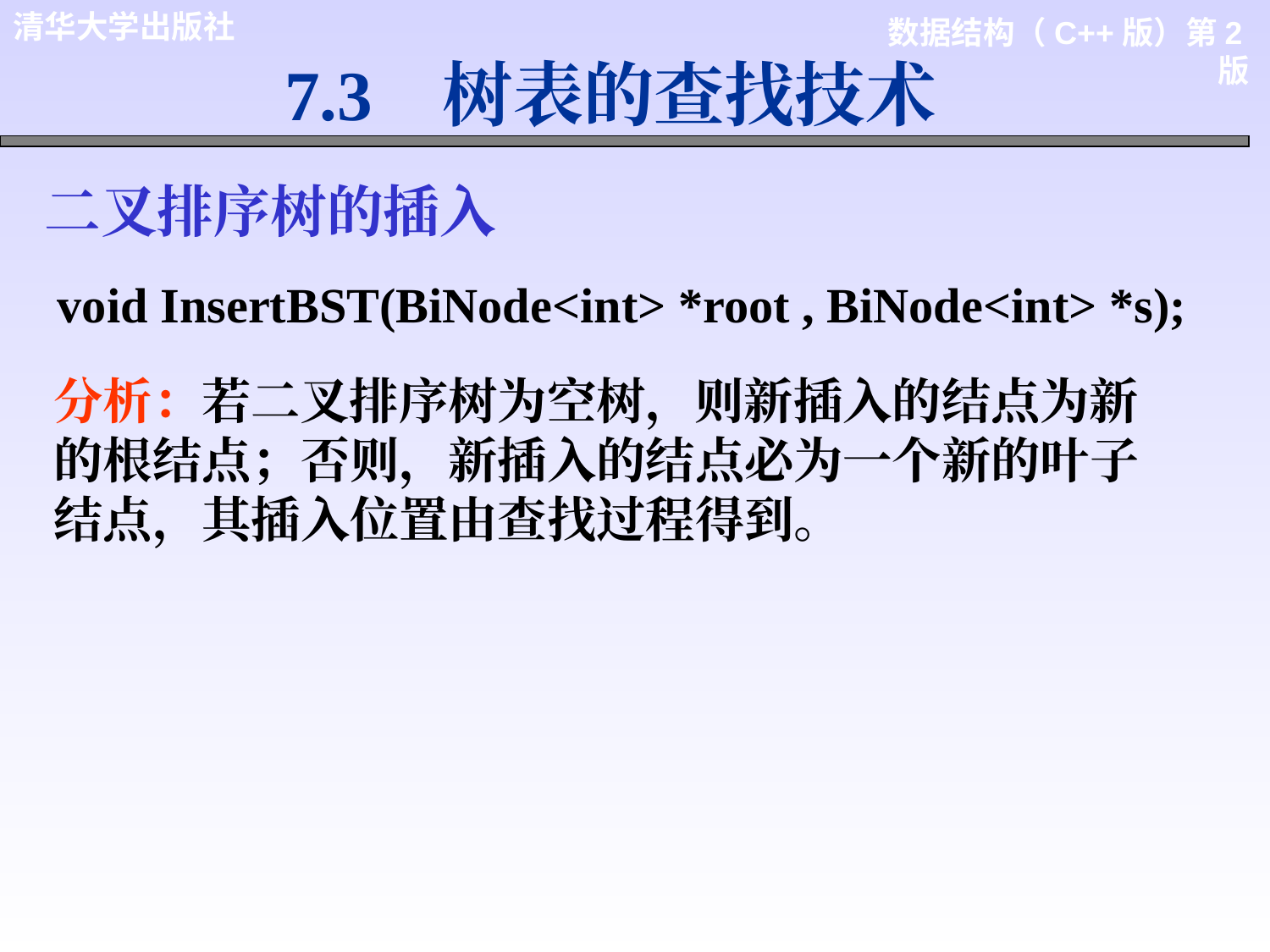

7.3   树表的查找技术
二叉排序树的插入
void InsertBST(BiNode<int> *root , BiNode<int> *s);
分析：若二叉排序树为空树，则新插入的结点为新的根结点；否则，新插入的结点必为一个新的叶子结点，其插入位置由查找过程得到。